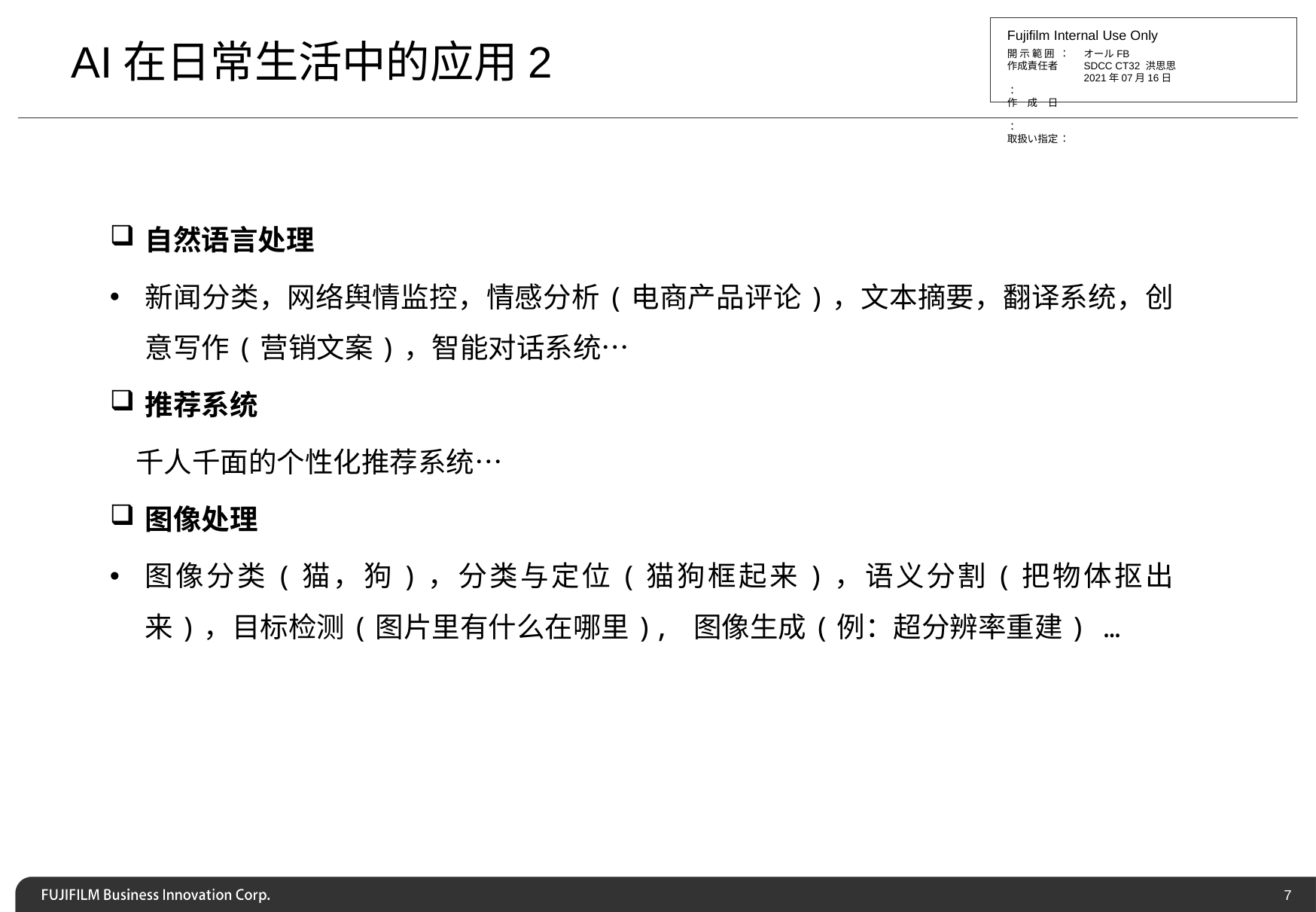

# AI在日常生活中的应用2

自然语言处理
新闻分类，网络舆情监控，情感分析(电商产品评论)，文本摘要，翻译系统，创意写作(营销文案)，智能对话系统…
推荐系统
   千人千面的个性化推荐系统…
图像处理
图像分类(猫，狗)，分类与定位(猫狗框起来)，语义分割(把物体抠出来)，目标检测(图片里有什么在哪里), 图像生成(例：超分辨率重建) …

7